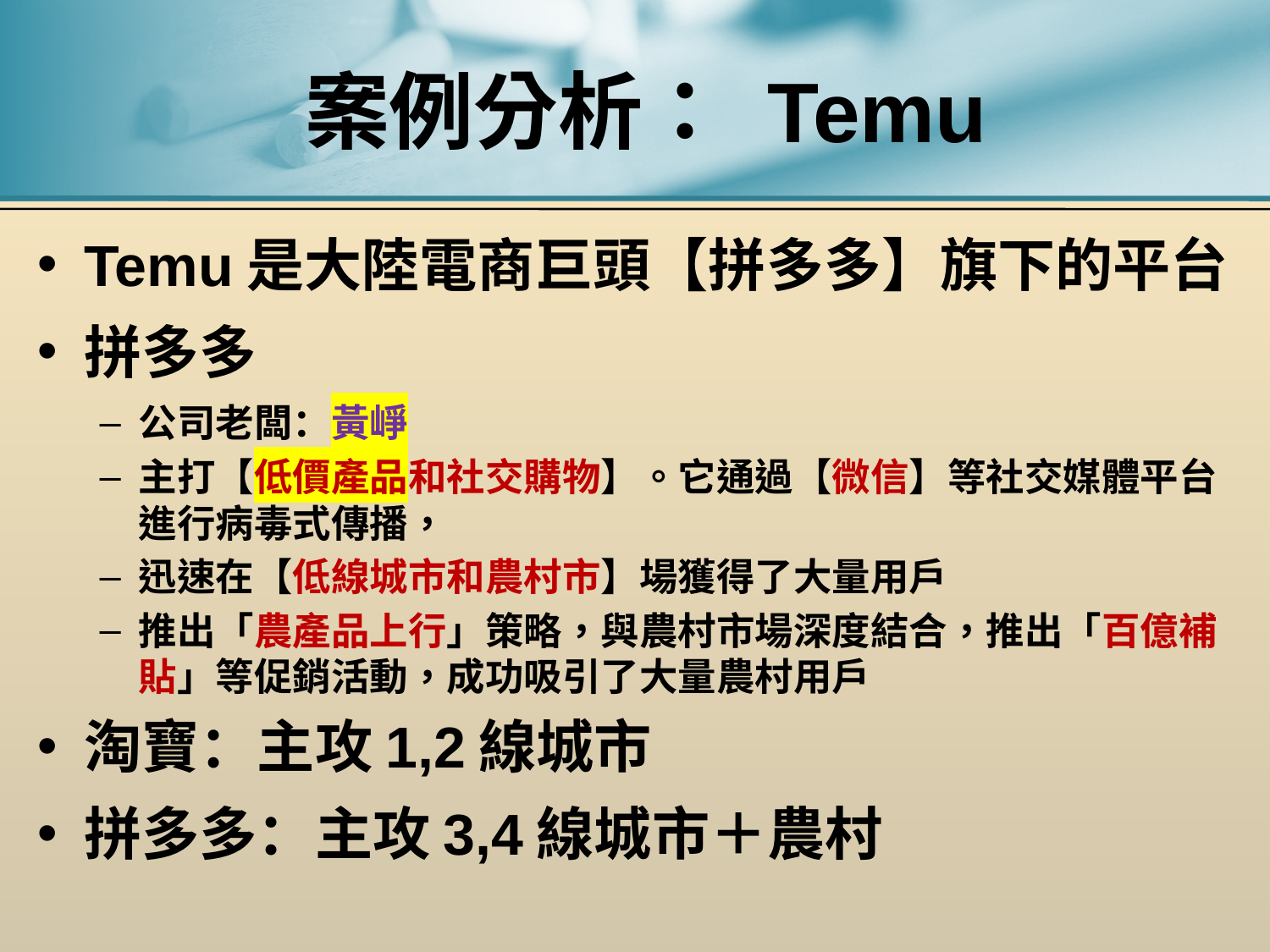

# 案例分析： Temu
Temu是大陸電商巨頭【拼多多】旗下的平台
拼多多
公司老闆：黃崢
主打【低價產品和社交購物】。它通過【微信】等社交媒體平台進行病毒式傳播，
迅速在【低線城市和農村市】場獲得了大量用戶
推出「農產品上行」策略，與農村市場深度結合，推出「百億補貼」等促銷活動，成功吸引了大量農村用戶
淘寶：主攻1,2線城市
拼多多：主攻3,4線城市＋農村